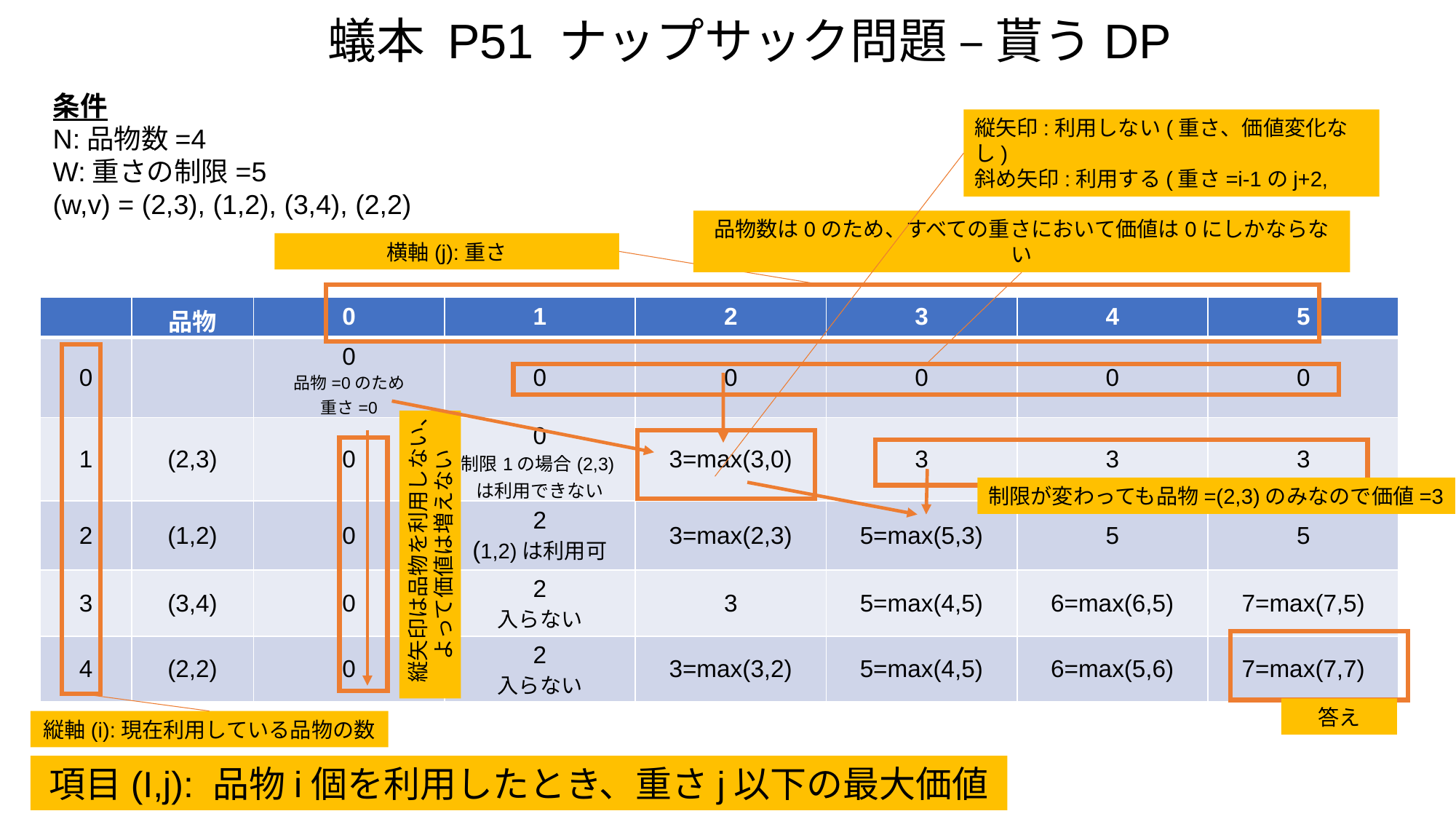

蟻本 P51 ナップサック問題 – 貰うDP
条件
N:品物数=4
W:重さの制限=5
(w,v) = (2,3), (1,2), (3,4), (2,2)
縦矢印:利用しない(重さ、価値変化なし)
斜め矢印:利用する(重さ=i-1のj+2,
品物数は0のため、すべての重さにおいて価値は0にしかならない
横軸(j):重さ

|  | 品物 | 0 | 1 | 2 | 3 | 4 | 5 |
| --- | --- | --- | --- | --- | --- | --- | --- |
| 0 |  | 0 品物=0のため 重さ=0 | 0 | 0 | 0 | 0 | 0 |
| 1 | (2,3) | 0 | 0 制限1の場合(2,3)は利用できない | 3=max(3,0) | 3 | 3 | 3 |
| 2 | (1,2) | 0 | 2 (1,2)は利用可 | 3=max(2,3) | 5=max(5,3) | 5 | 5 |
| 3 | (3,4) | 0 | 2 入らない | 3 | 5=max(4,5) | 6=max(6,5) | 7=max(7,5) |
| 4 | (2,2) | 0 | 2 入らない | 3=max(3,2) | 5=max(4,5) | 6=max(5,6) | 7=max(7,7) |

制限が変わっても品物=(2,3)のみなので価値=3
縦矢印は品物を利用しない、
よって価値は増えない

答え
縦軸(i):現在利用している品物の数
項目(I,j): 品物i個を利用したとき、重さj以下の最大価値